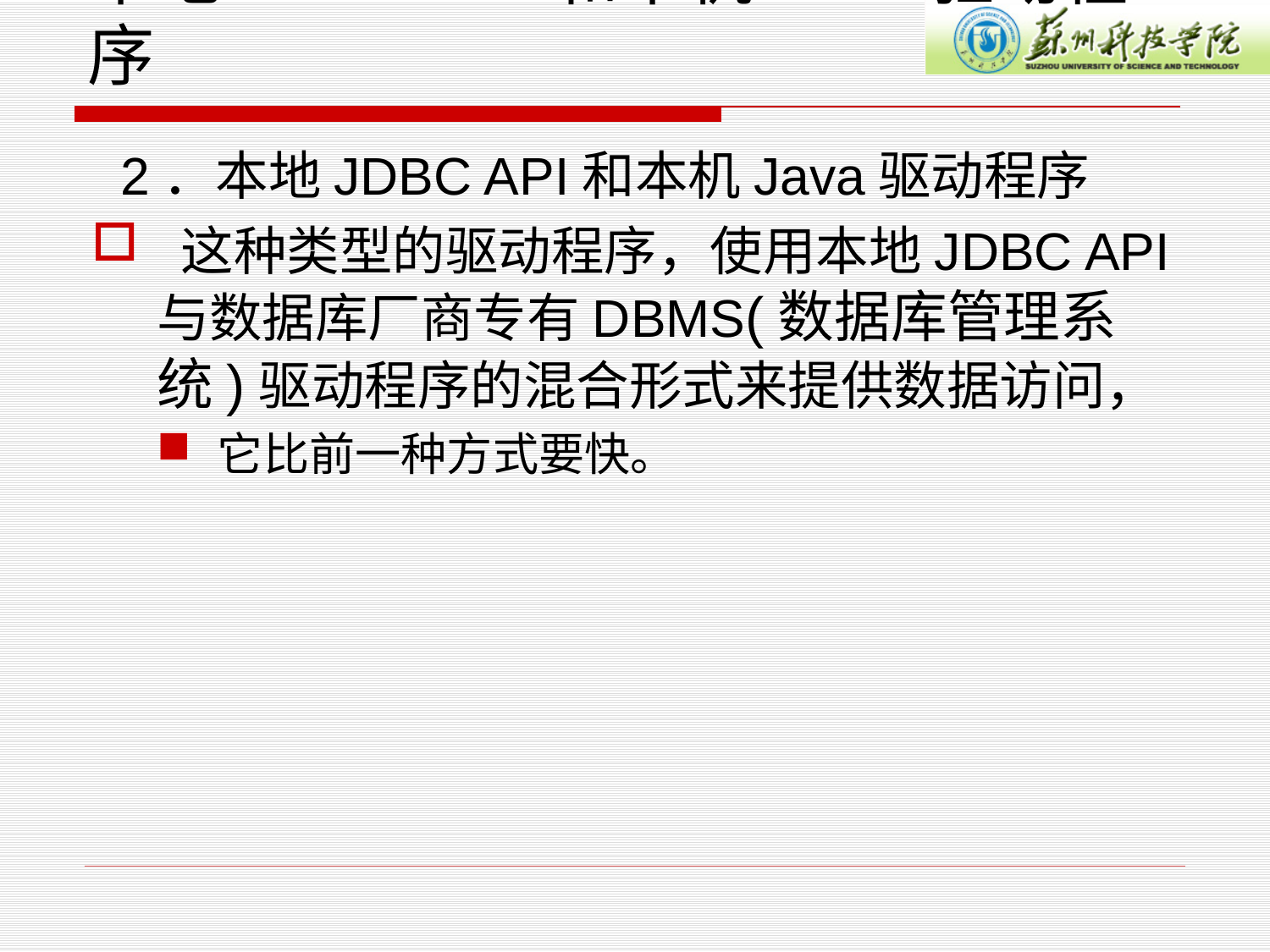

# 本地JDBC API和本机Java驱动程序
  2．本地JDBC API和本机Java驱动程序
 这种类型的驱动程序，使用本地JDBC API与数据库厂商专有DBMS(数据库管理系统)驱动程序的混合形式来提供数据访问，
它比前一种方式要快。